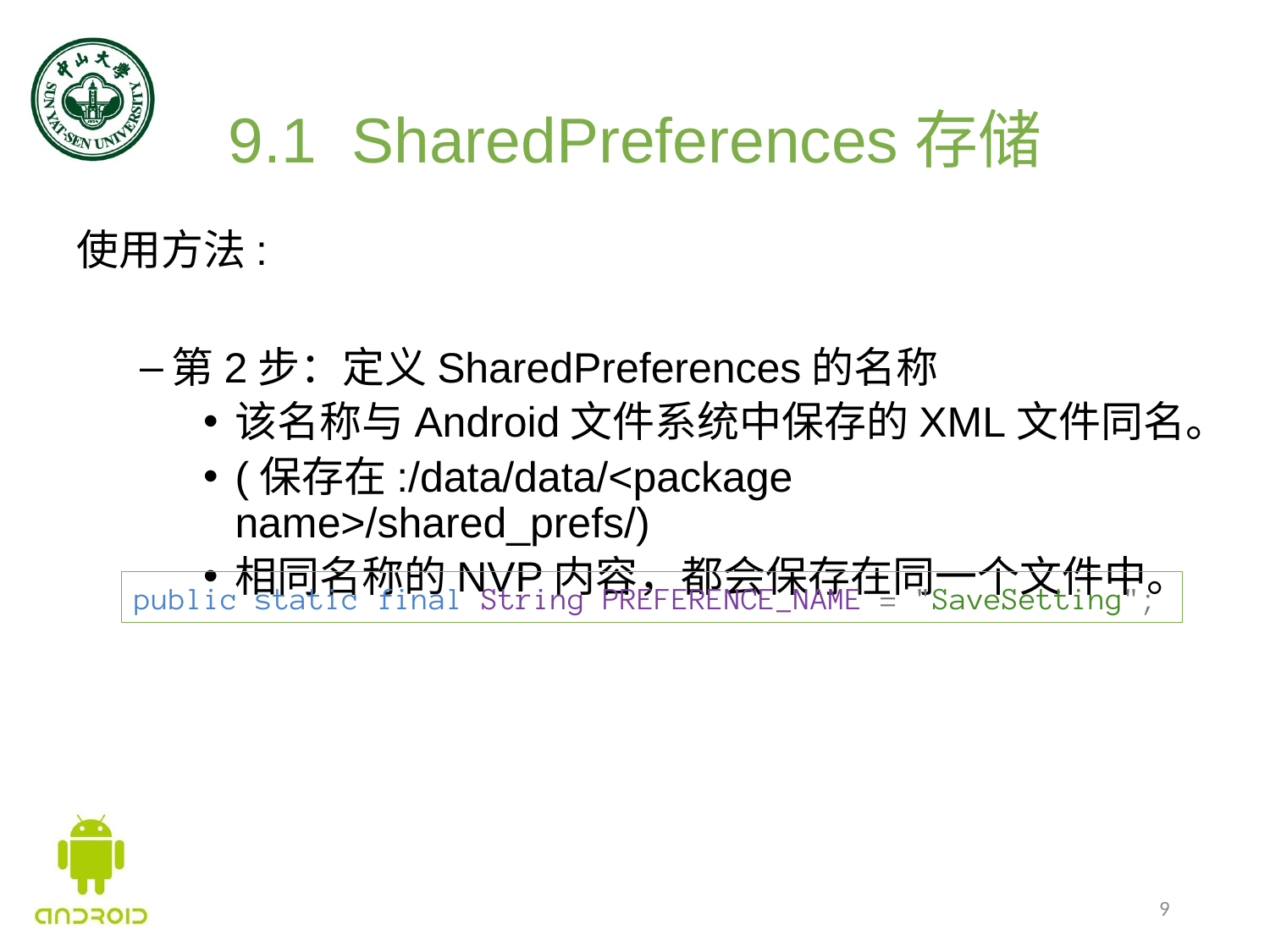

# 9.1  SharedPreferences存储
使用方法:

第2步：定义SharedPreferences的名称
该名称与Android文件系统中保存的XML文件同名。
(保存在:/data/data/<package name>/shared_prefs/)
相同名称的NVP内容，都会保存在同一个文件中。

public static final String PREFERENCE_NAME = "SaveSetting";
9